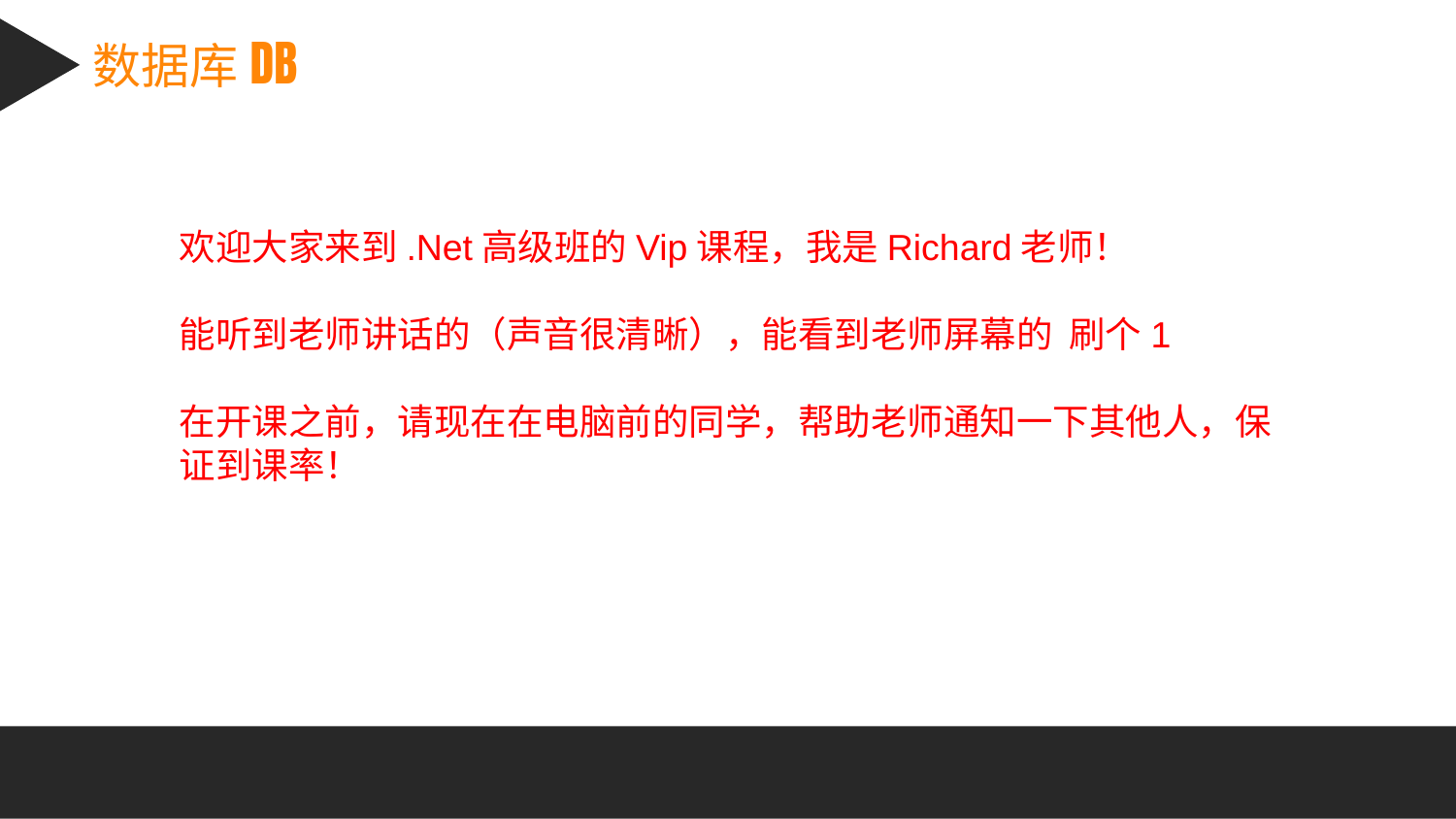

数据库DB
欢迎大家来到.Net高级班的Vip课程，我是Richard老师！

能听到老师讲话的（声音很清晰），能看到老师屏幕的  刷个1

在开课之前，请现在在电脑前的同学，帮助老师通知一下其他人，保证到课率！